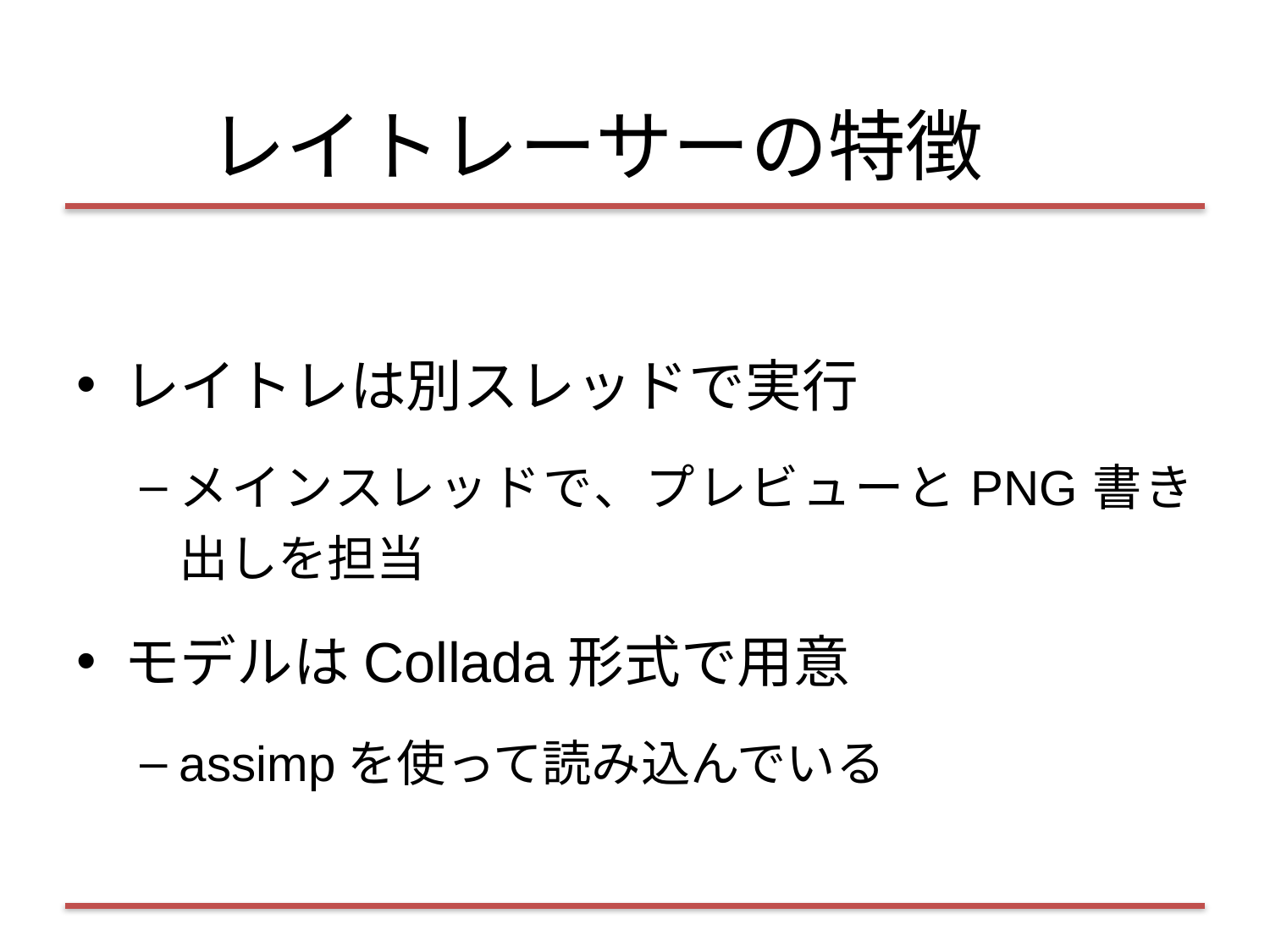

# レイトレーサーの特徴
レイトレは別スレッドで実行
メインスレッドで、プレビューとPNG書き出しを担当
モデルはCollada形式で用意
assimpを使って読み込んでいる